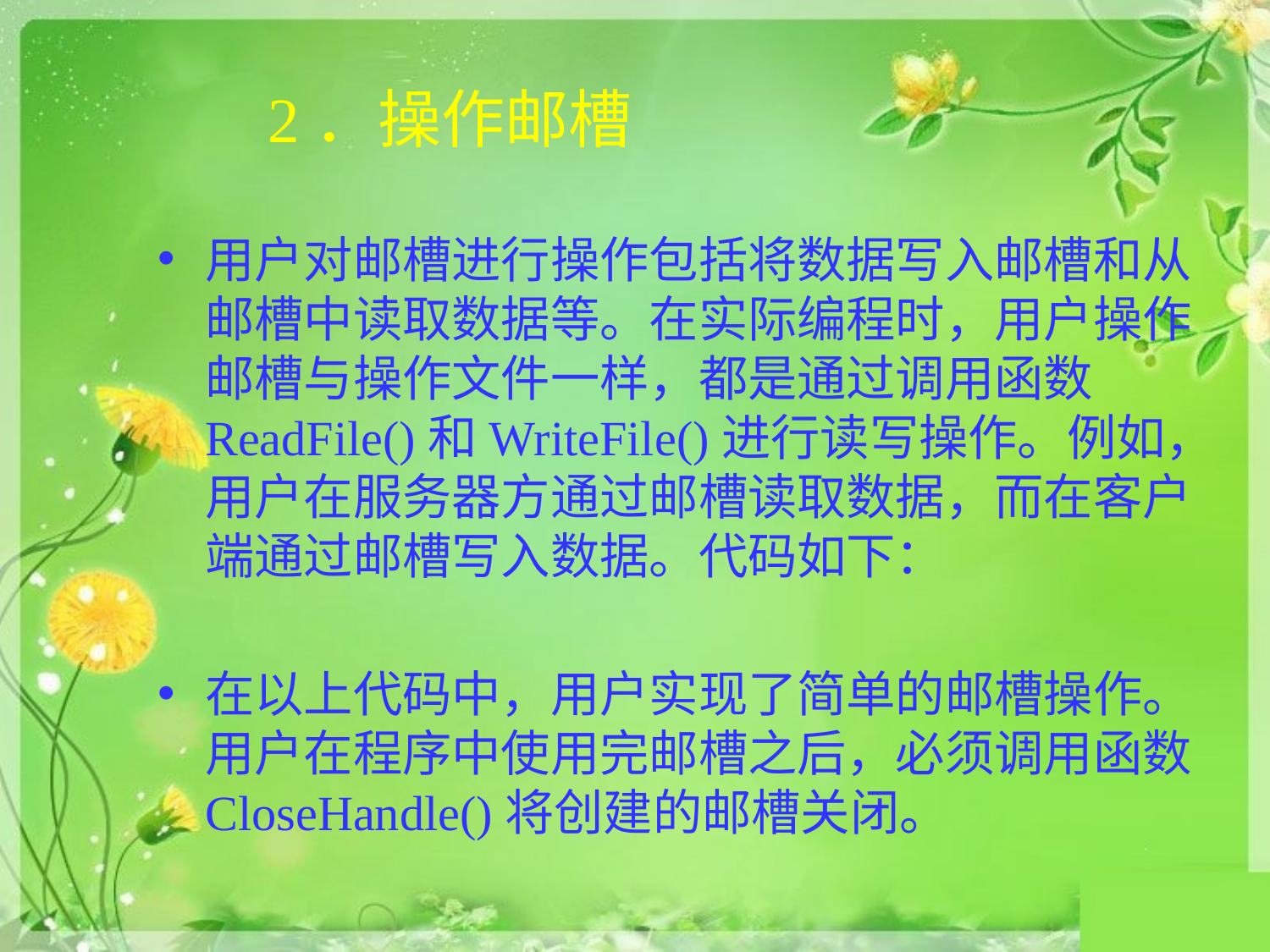

# 2．操作邮槽
用户对邮槽进行操作包括将数据写入邮槽和从邮槽中读取数据等。在实际编程时，用户操作邮槽与操作文件一样，都是通过调用函数ReadFile()和WriteFile()进行读写操作。例如，用户在服务器方通过邮槽读取数据，而在客户端通过邮槽写入数据。代码如下：

在以上代码中，用户实现了简单的邮槽操作。用户在程序中使用完邮槽之后，必须调用函数CloseHandle()将创建的邮槽关闭。